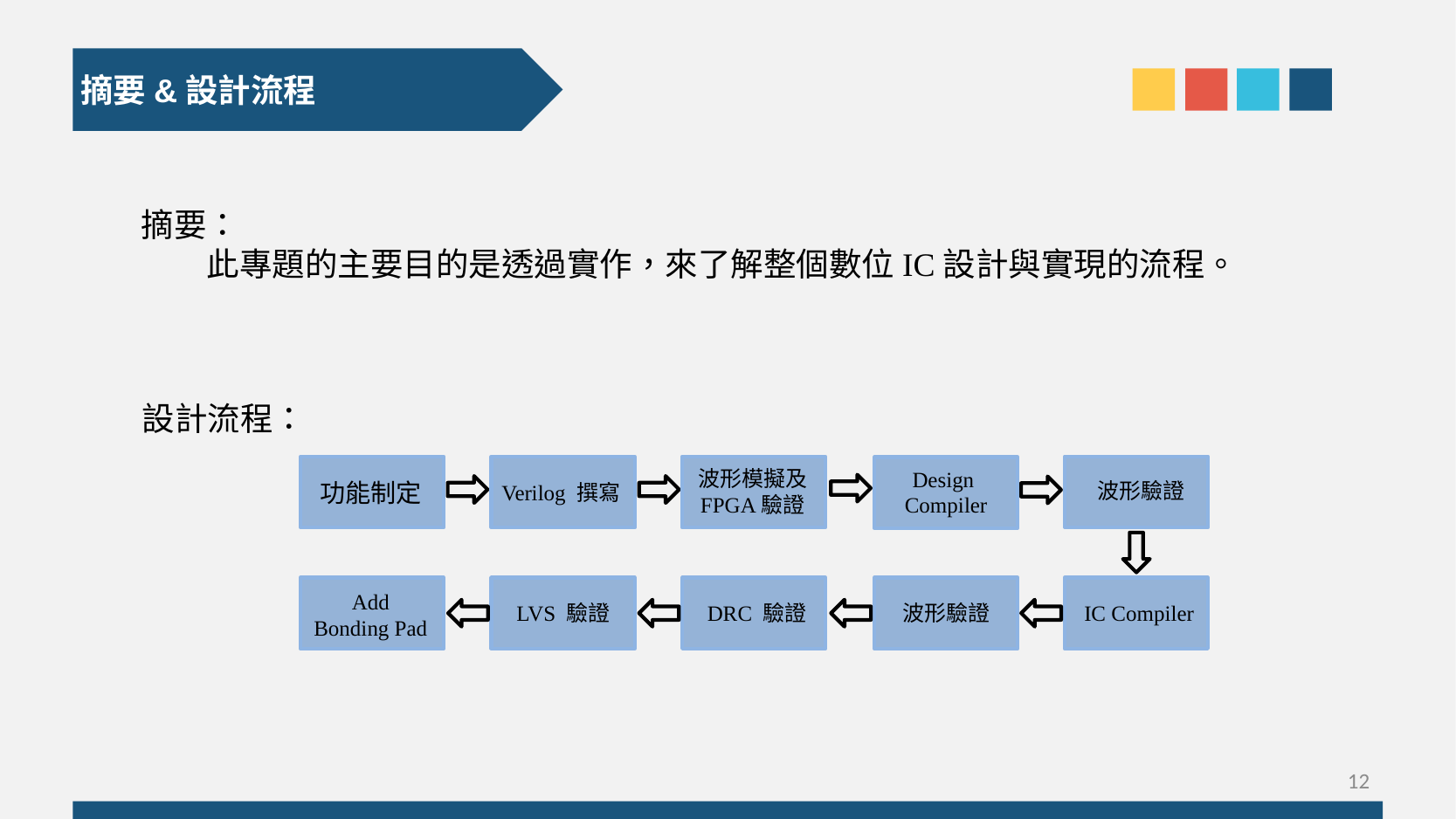

摘要&設計流程

摘要：
　　此專題的主要目的是透過實作，來了解整個數位IC設計與實現的流程。
設計流程：

波形模擬及
FPGA驗證
Design
Compiler
功能制定
 波形驗證
Verilog 撰寫

 Add
Bonding Pad
LVS 驗證
 DRC 驗證
波形驗證
 IC Compiler

12